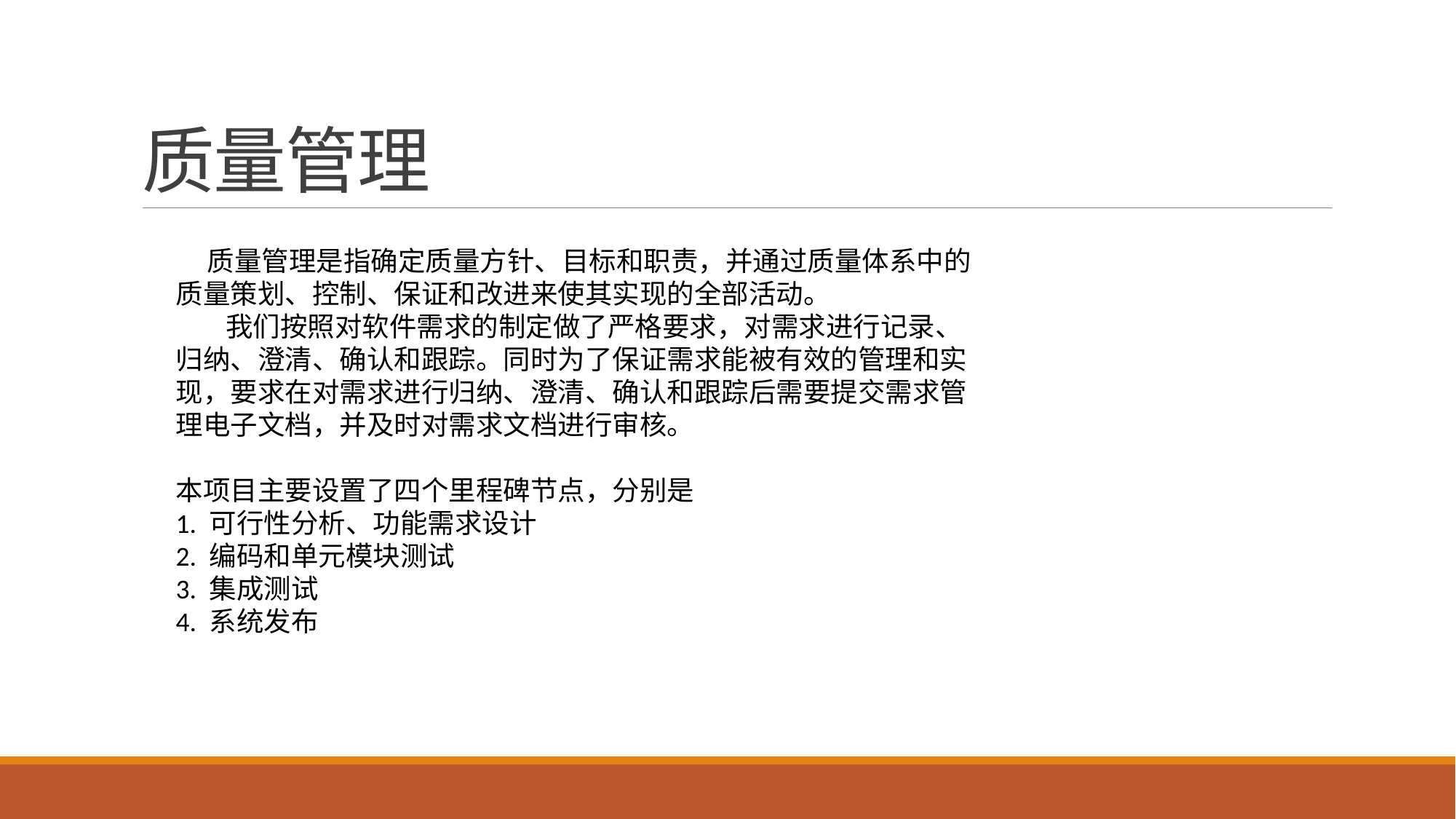

# 质量管理
    质量管理是指确定质量方针、目标和职责，并通过质量体系中的质量策划、控制、保证和改进来使其实现的全部活动。
       我们按照对软件需求的制定做了严格要求，对需求进行记录、归纳、澄清、确认和跟踪。同时为了保证需求能被有效的管理和实现，要求在对需求进行归纳、澄清、确认和跟踪后需要提交需求管理电子文档，并及时对需求文档进行审核。

本项目主要设置了四个里程碑节点，分别是
1. 可行性分析、功能需求设计
2. 编码和单元模块测试
3. 集成测试
4. 系统发布